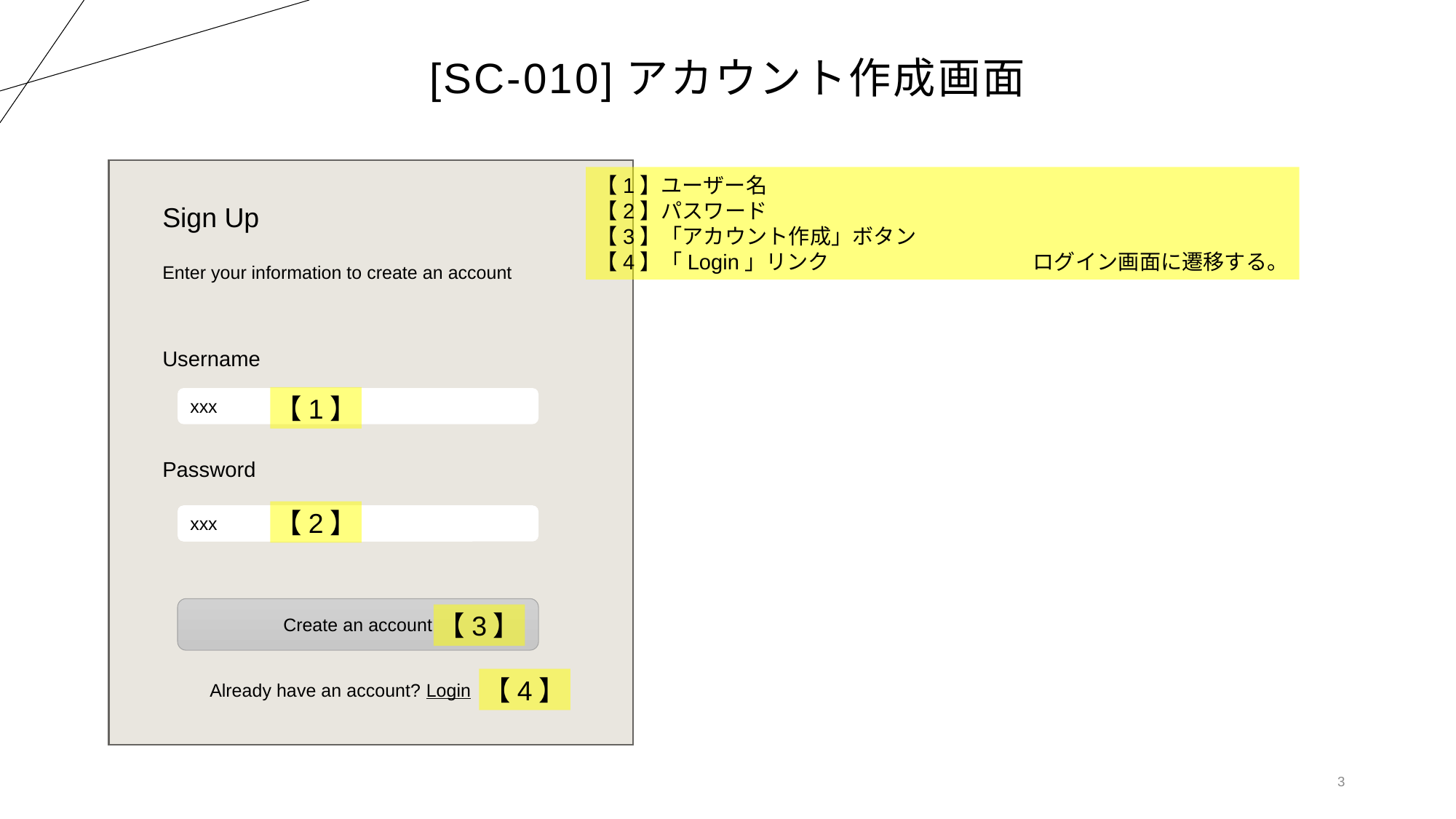

# [SC-010]アカウント作成画面

【1】ユーザー名
【2】パスワード
【3】「アカウント作成」ボタン
【4】「Login」リンク		ログイン画面に遷移する。
Sign Up
Enter your information to create an account
Username
【1】
xxx
Password
【2】
xxx
Create an account
【3】
【4】
Already have an account? Login
3